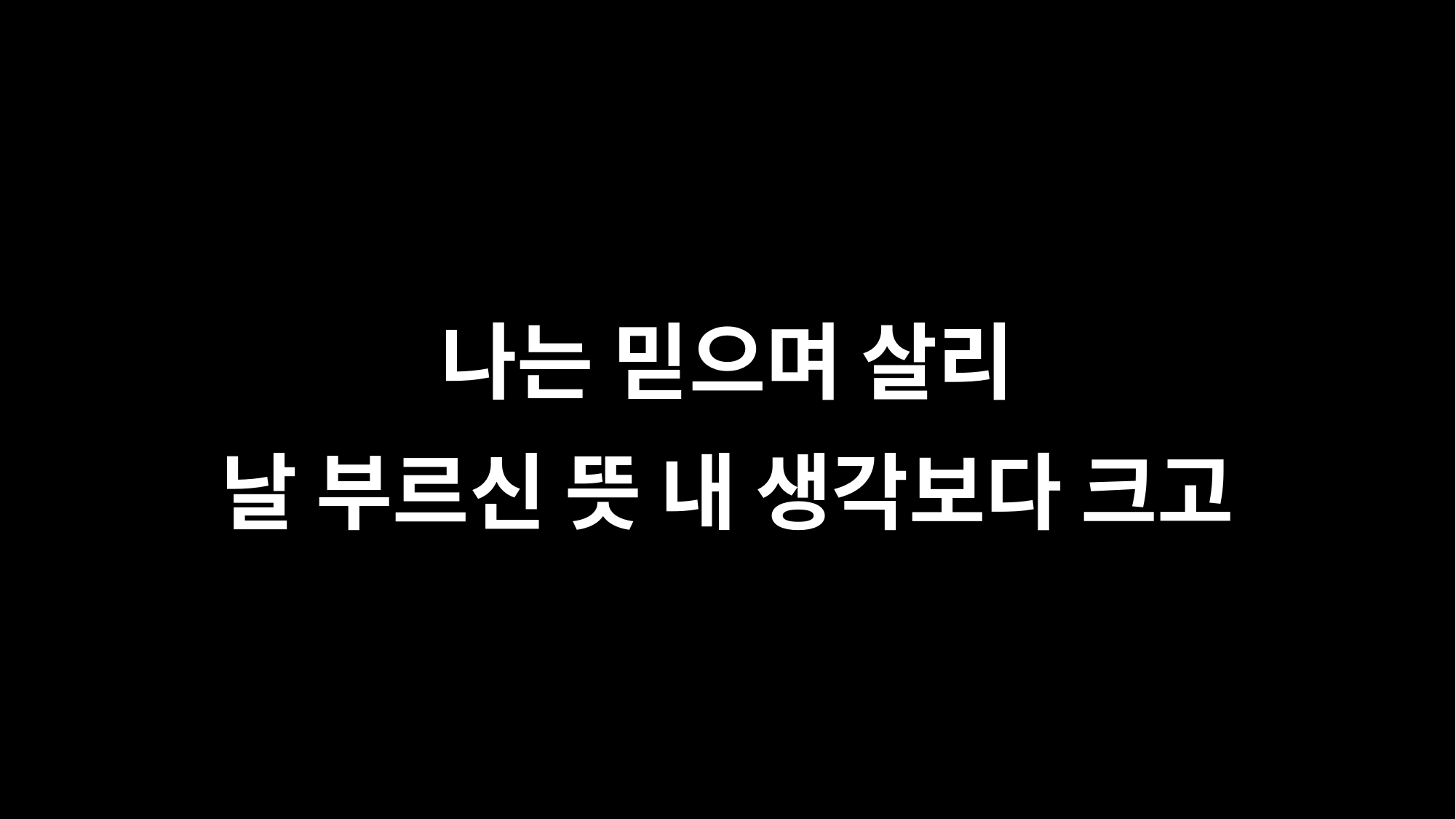

나는 믿으며 살리
날 부르신 뜻 내 생각보다 크고